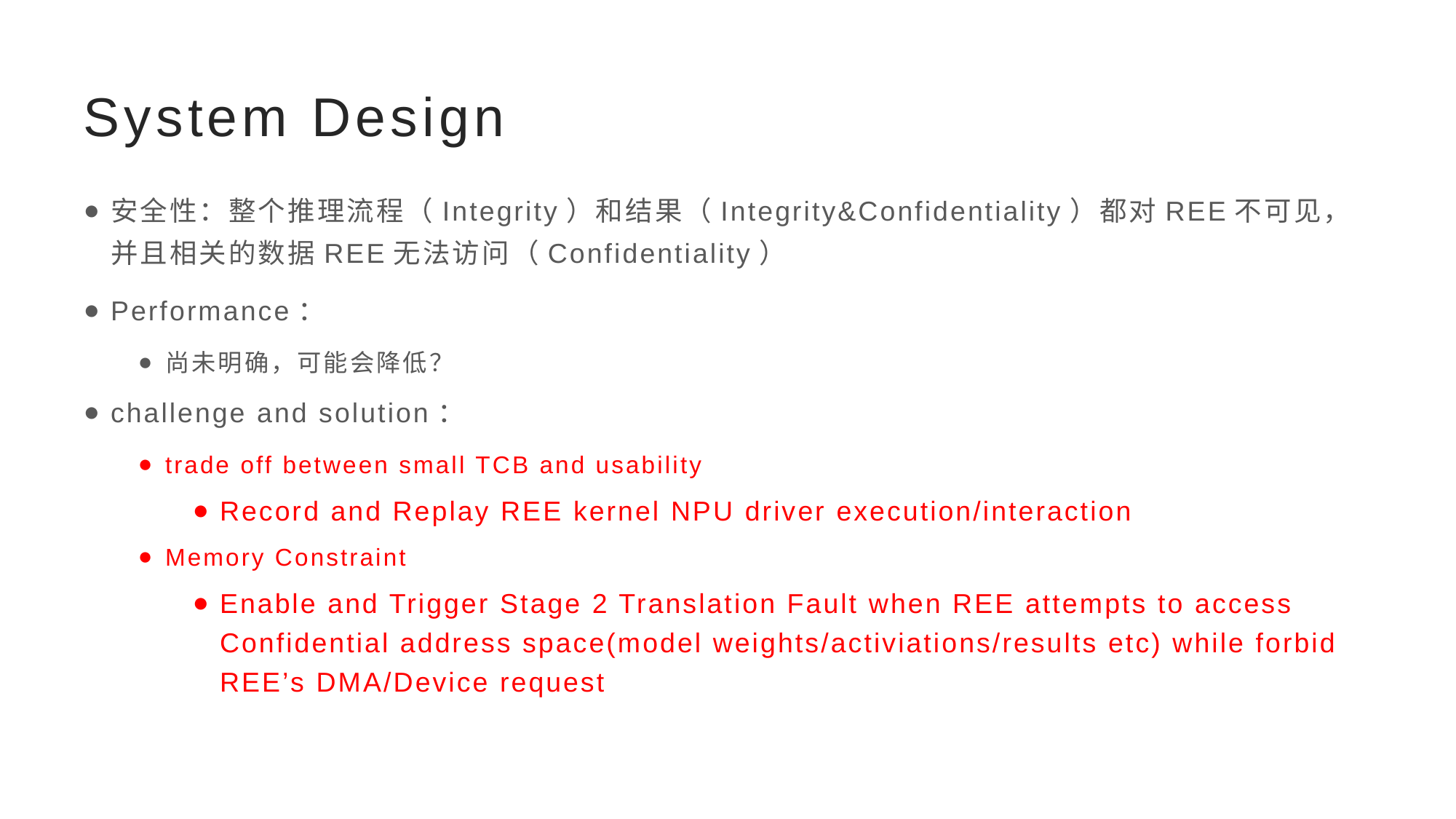

# System Design
安全性：整个推理流程（Integrity）和结果（Integrity&Confidentiality）都对REE不可见，并且相关的数据REE无法访问（Confidentiality）
Performance：
尚未明确，可能会降低？
challenge and solution：
trade off between small TCB and usability
Record and Replay REE kernel NPU driver execution/interaction
Memory Constraint
Enable and Trigger Stage 2 Translation Fault when REE attempts to access Confidential address space(model weights/activiations/results etc) while forbid REE’s DMA/Device request